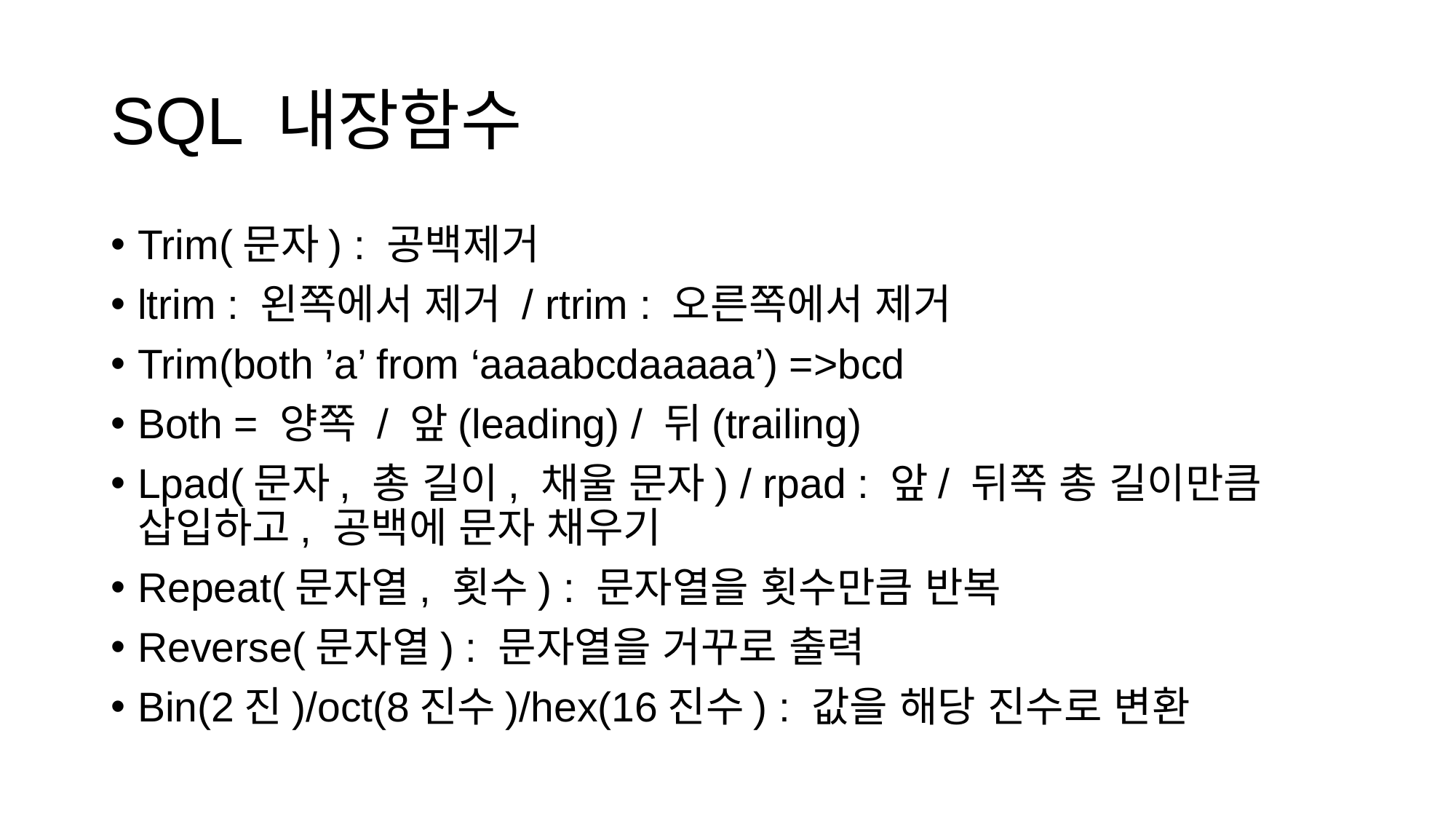

# SQL 내장함수
Trim(문자) : 공백제거
ltrim : 왼쪽에서 제거 / rtrim : 오른쪽에서 제거
Trim(both ’a’ from ‘aaaabcdaaaaa’) =>bcd
Both = 양쪽 / 앞(leading) / 뒤(trailing)
Lpad(문자, 총 길이, 채울 문자) / rpad : 앞/ 뒤쪽 총 길이만큼 삽입하고, 공백에 문자 채우기
Repeat(문자열, 횟수) : 문자열을 횟수만큼 반복
Reverse(문자열) : 문자열을 거꾸로 출력
Bin(2진)/oct(8진수)/hex(16진수) : 값을 해당 진수로 변환